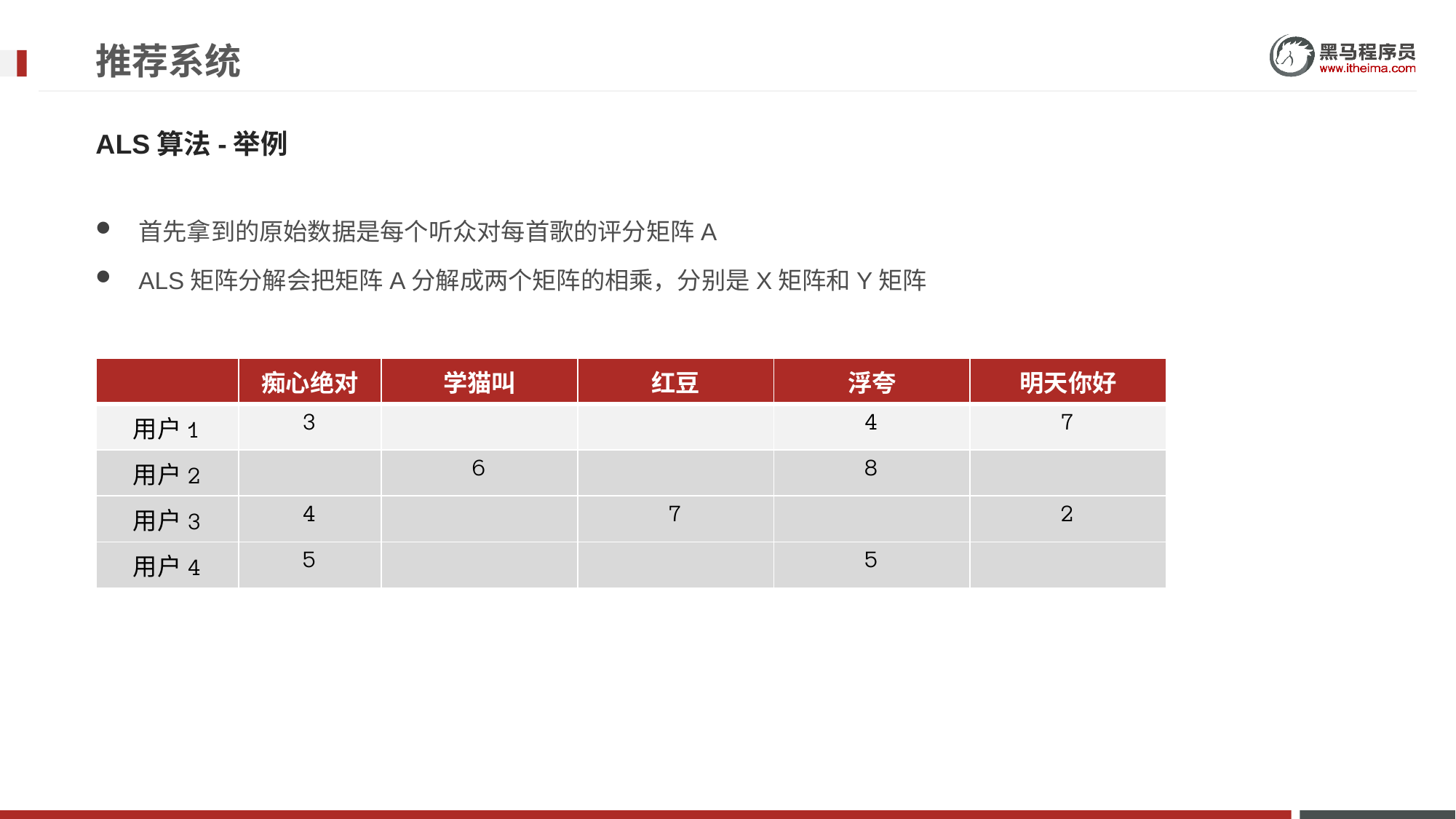

# 推荐系统
ALS算法-举例
首先拿到的原始数据是每个听众对每首歌的评分矩阵A
ALS矩阵分解会把矩阵A分解成两个矩阵的相乘，分别是X矩阵和Y矩阵

|  | 痴心绝对 | 学猫叫 | 红豆 | 浮夸 | 明天你好 |
| --- | --- | --- | --- | --- | --- |
| 用户1 | 3 |  |  | 4 | 7 |
| 用户2 |  | 6 |  | 8 |  |
| 用户3 | 4 |  | 7 |  | 2 |
| 用户4 | 5 |  |  | 5 |  |